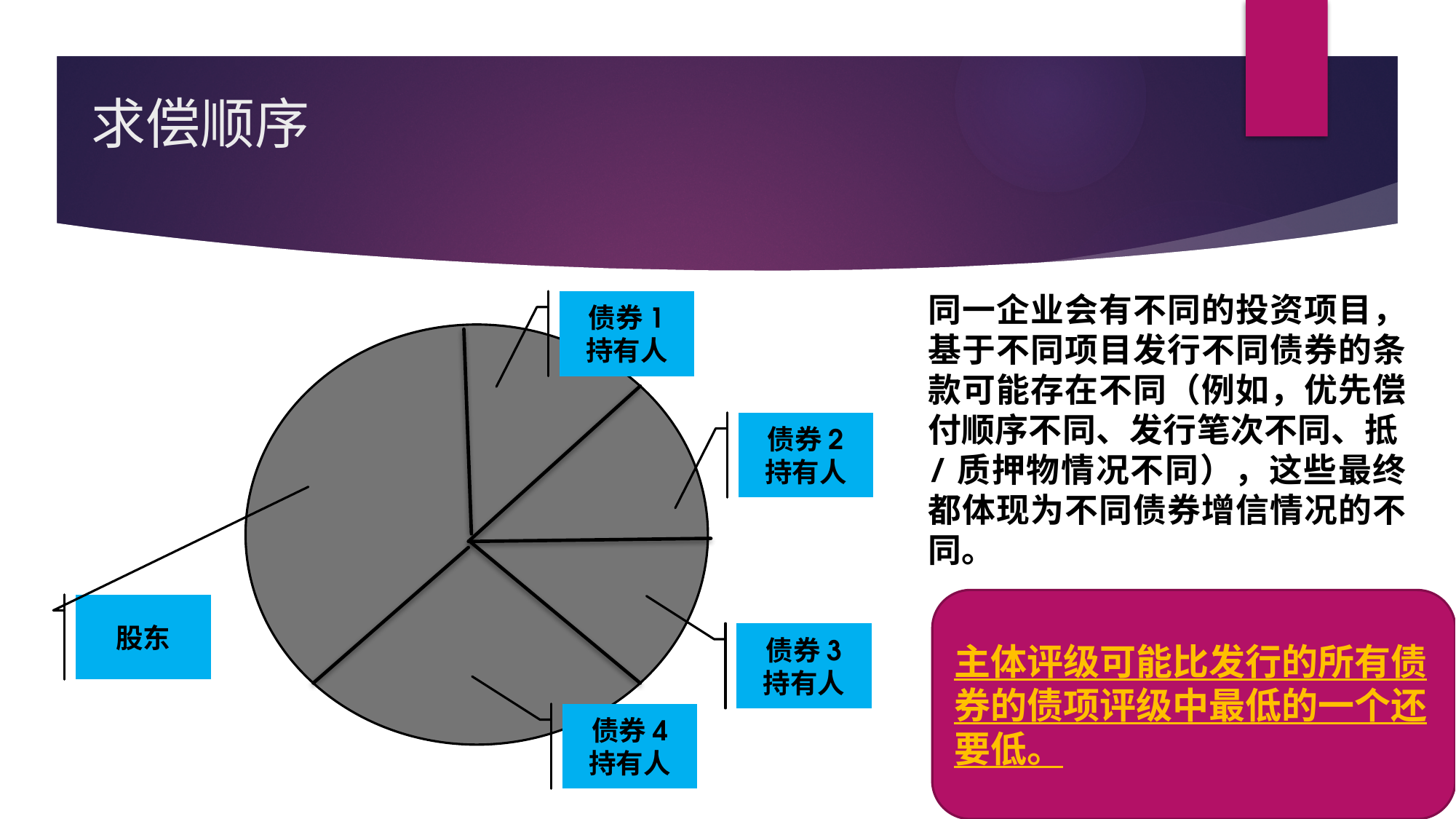

# 求偿顺序
同一企业会有不同的投资项目，基于不同项目发行不同债券的条款可能存在不同（例如，优先偿付顺序不同、发行笔次不同、抵/质押物情况不同），这些最终都体现为不同债券增信情况的不同。
债券1
持有人

债券2
持有人
主体评级可能比发行的所有债券的债项评级中最低的一个还要低。
股东
债券3
持有人
债券4
持有人